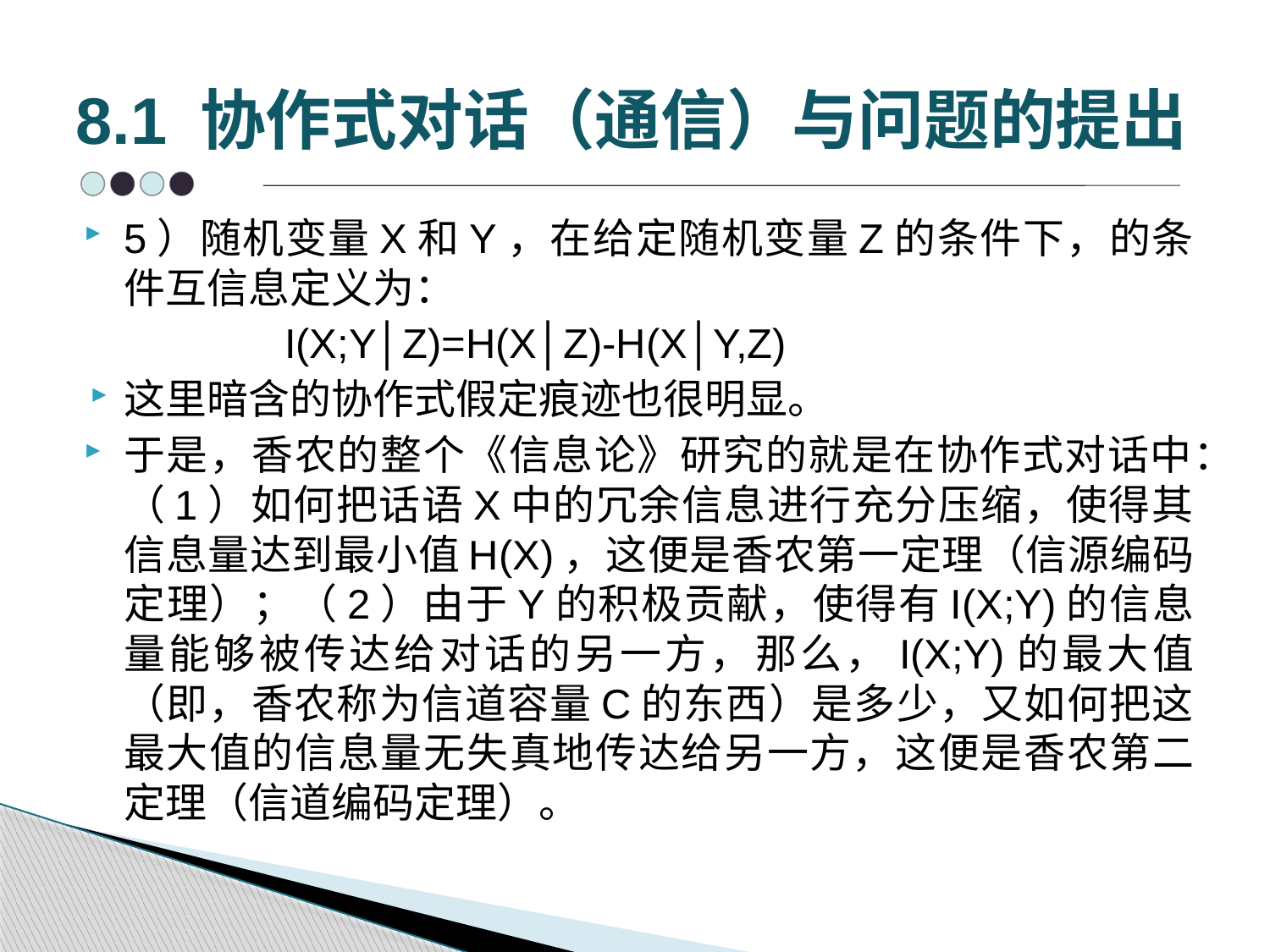

# 8.1 协作式对话（通信）与问题的提出

5）随机变量X和Y，在给定随机变量Z的条件下，的条件互信息定义为：
                 I(X;Y│Z)=H(X│Z)-H(X│Y,Z)
这里暗含的协作式假定痕迹也很明显。
于是，香农的整个《信息论》研究的就是在协作式对话中：（1）如何把话语X中的冗余信息进行充分压缩，使得其信息量达到最小值H(X)，这便是香农第一定理（信源编码定理）；（2）由于Y的积极贡献，使得有I(X;Y)的信息量能够被传达给对话的另一方，那么，I(X;Y)的最大值（即，香农称为信道容量C的东西）是多少，又如何把这最大值的信息量无失真地传达给另一方，这便是香农第二定理（信道编码定理）。